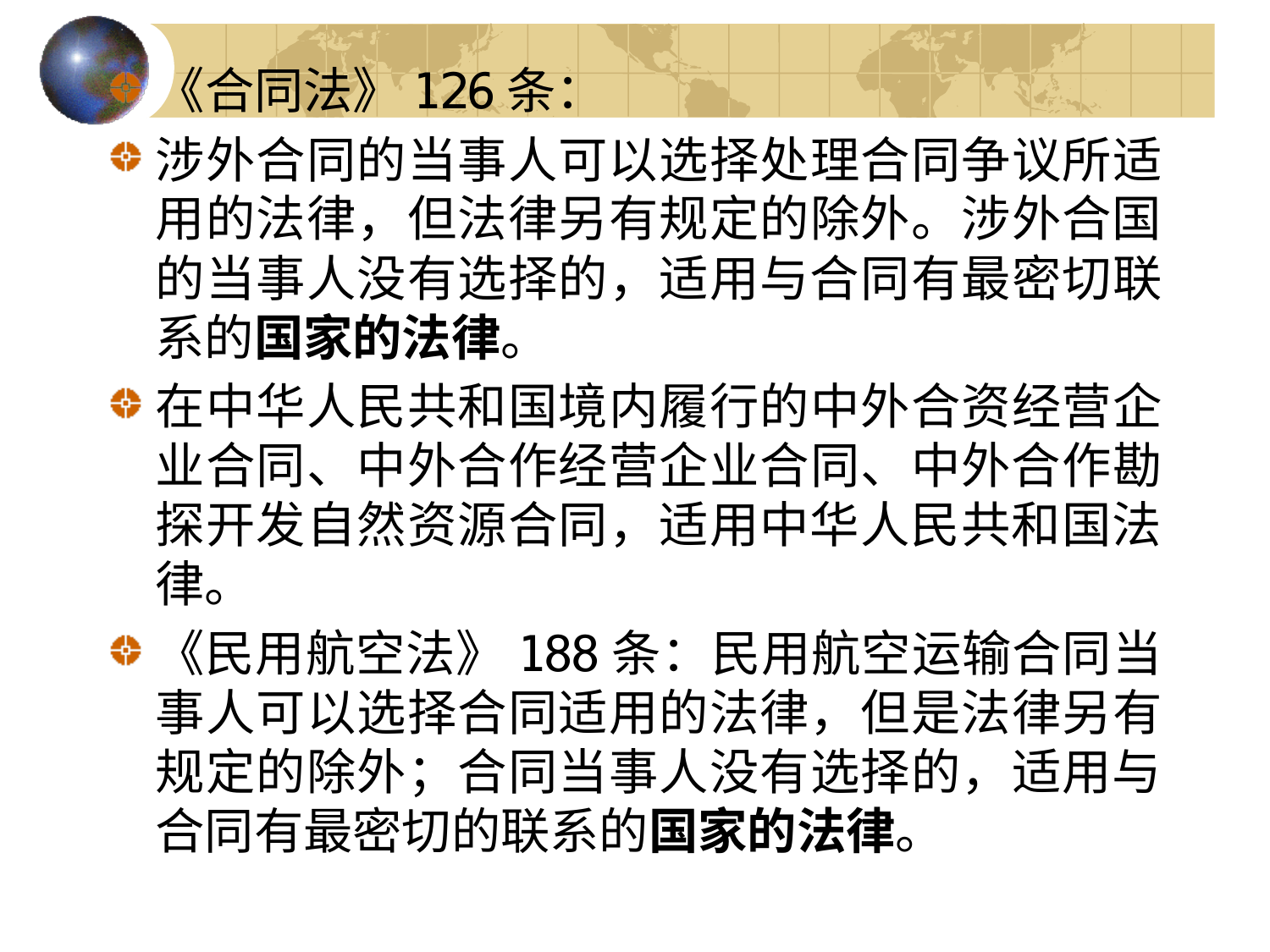

《合同法》126条：
涉外合同的当事人可以选择处理合同争议所适用的法律，但法律另有规定的除外。涉外合国的当事人没有选择的，适用与合同有最密切联系的国家的法律。
在中华人民共和国境内履行的中外合资经营企业合同、中外合作经营企业合同、中外合作勘探开发自然资源合同，适用中华人民共和国法律。
《民用航空法》188条：民用航空运输合同当事人可以选择合同适用的法律，但是法律另有规定的除外；合同当事人没有选择的，适用与合同有最密切的联系的国家的法律。